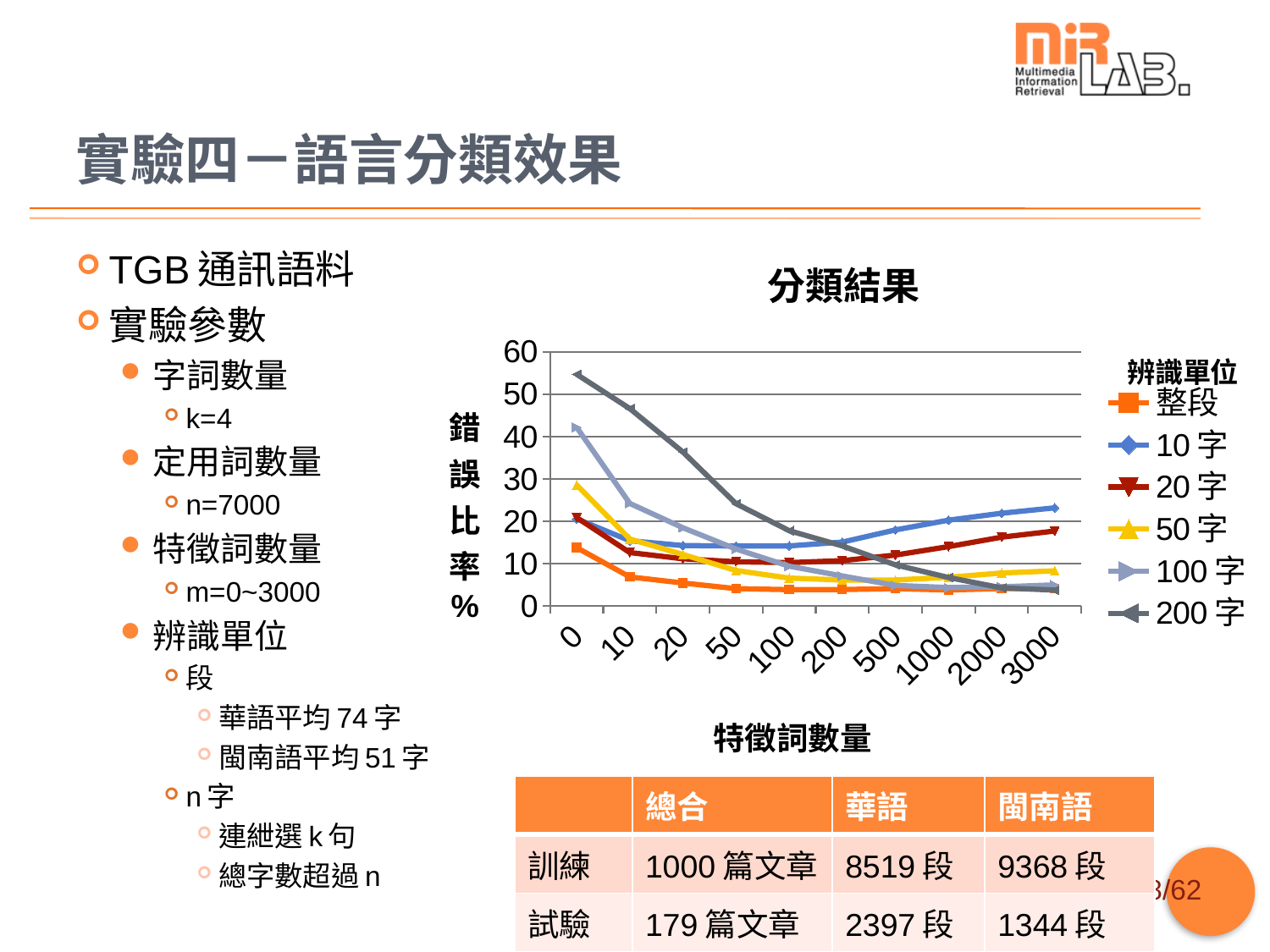

# 實驗四－語言分類效果

### Chart: 分類結果

| Category | 整段 | 10字 | 20字 | 50字 | 100字 | 200字 |
|---|---|---|---|---|---|---|
| 0 | 13.79 | 20.56 | 20.88 | 28.58 | 42.15 | 54.66 |
| 10 | 6.87 | 15.42 | 12.62 | 15.82 | 24.22 | 46.57 |
| 20 | 5.45 | 14.27 | 11.15 | 12.16 | 18.47 | 36.33 |
| 50 | 4.12 | 14.17 | 10.45 | 8.39 | 13.45 | 24.16 |
| 100 | 3.88 | 14.19 | 10.26 | 6.6 | 9.41 | 17.78 |
| 200 | 3.9 | 15.08 | 10.72 | 6.15 | 7.11 | 14.19 |
| 500 | 4.12 | 17.96 | 12.03 | 6.15 | 4.87 | 9.73 |
| 1000 | 3.8 | 20.26 | 14.03 | 6.79 | 4.38 | 6.74 |
| 2000 | 4.14 | 21.89 | 16.25 | 7.8 | 4.54 | 4.3 |
| 3000 | 4.14 | 23.18 | 17.7 | 8.31 | 5.0 | 3.77 |
TGB通訊語料
實驗參數
字詞數量
k=4
定用詞數量
n=7000
特徵詞數量
m=0~3000
辨識單位
段
華語平均74字
閩南語平均51字
n字
連紲選k句
總字數超過n
|  | 總合 | 華語 | 閩南語 |
| --- | --- | --- | --- |
| 訓練 | 1000篇文章 | 8519段 | 9368段 |
| 試驗 | 179篇文章 | 2397段 | 1344段 |